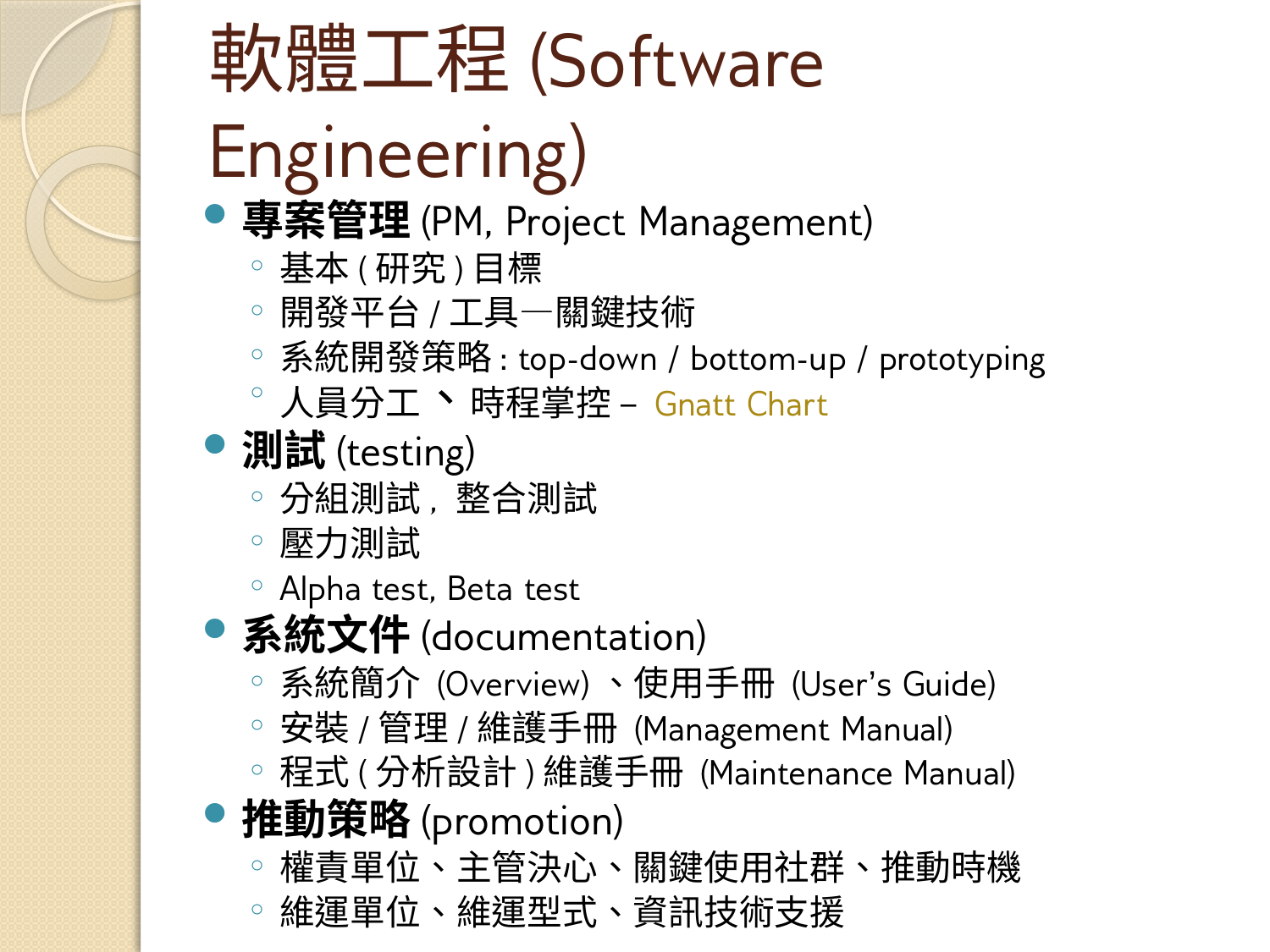

# 軟體工程(Software Engineering)
專案管理(PM, Project Management)
基本(研究)目標
開發平台/工具—關鍵技術
系統開發策略: top-down / bottom-up / prototyping
人員分工、時程掌控 – Gnatt Chart
測試(testing)
分組測試, 整合測試
壓力測試
Alpha test, Beta test
系統文件(documentation)
系統簡介 (Overview)、使用手冊 (User’s Guide)
安裝/管理/維護手冊 (Management Manual)
程式(分析設計)維護手冊 (Maintenance Manual)
推動策略(promotion)
權責單位、主管決心、關鍵使用社群、推動時機
維運單位、維運型式、資訊技術支援